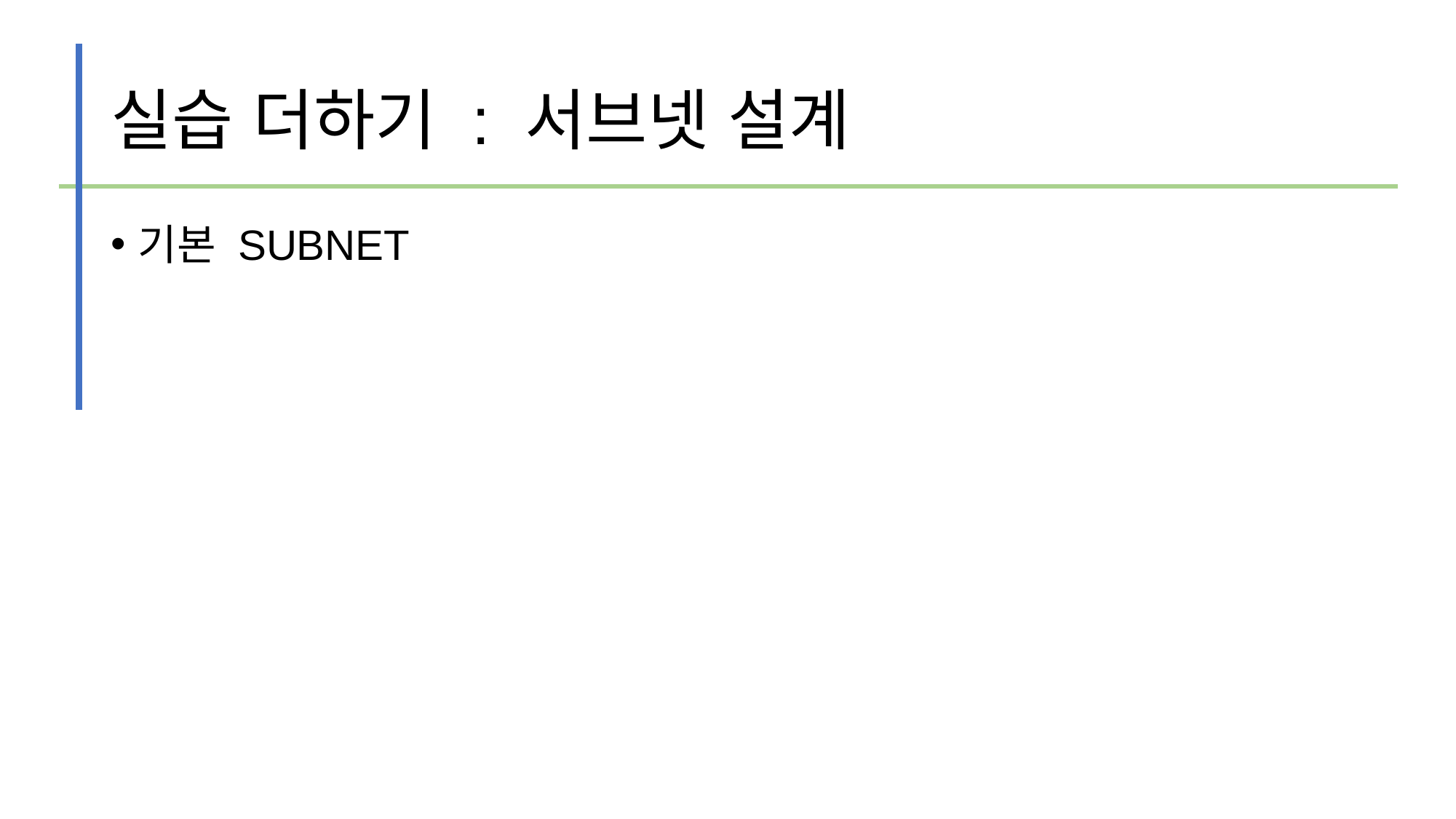

# 실습 더하기 : 서브넷 설계
기본 SUBNET